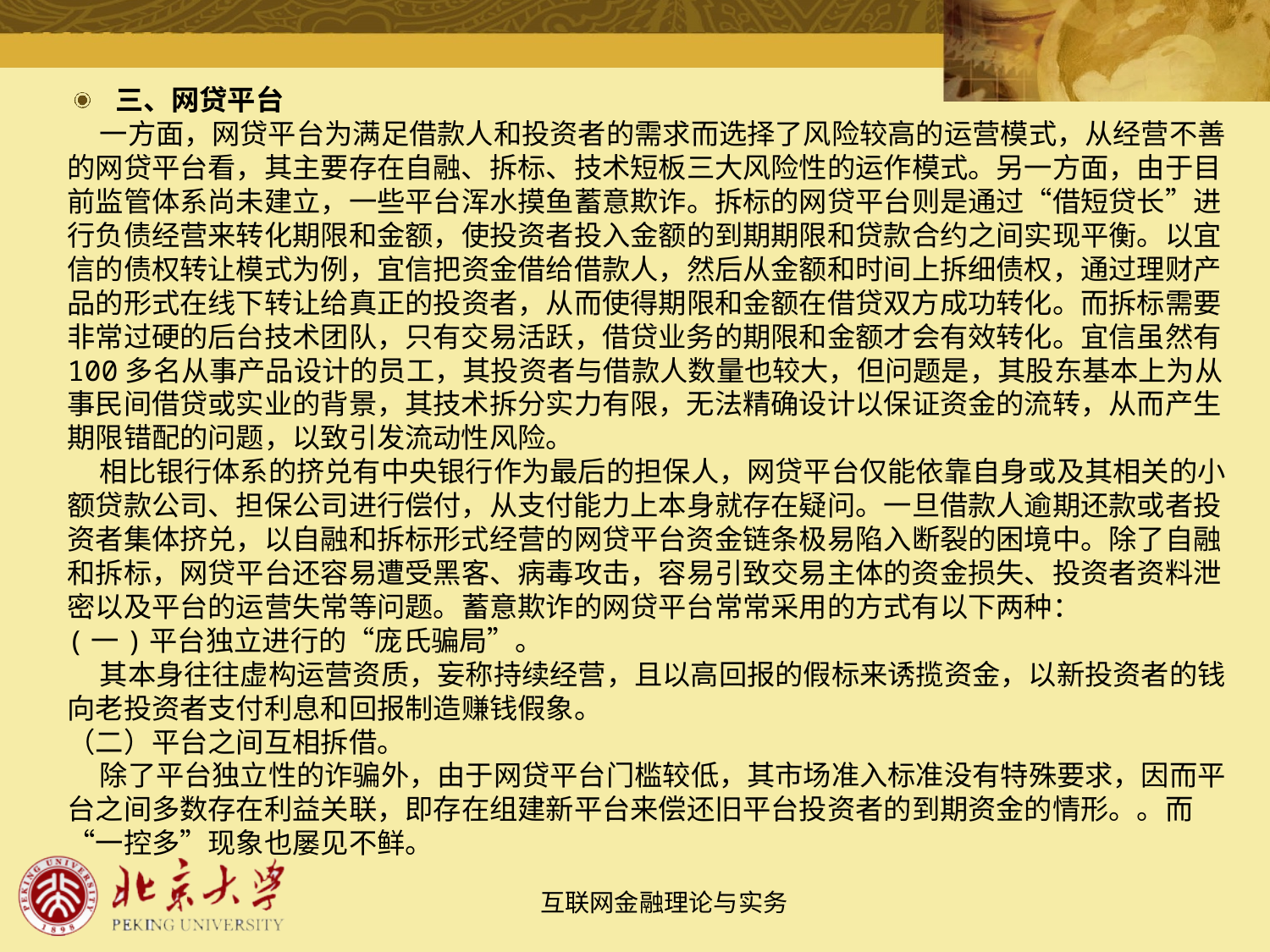

三、网贷平台
    一方面，网贷平台为满足借款人和投资者的需求而选择了风险较高的运营模式，从经营不善的网贷平台看，其主要存在自融、拆标、技术短板三大风险性的运作模式。另一方面，由于目前监管体系尚未建立，一些平台浑水摸鱼蓄意欺诈。拆标的网贷平台则是通过“借短贷长”进行负债经营来转化期限和金额，使投资者投入金额的到期期限和贷款合约之间实现平衡。以宜信的债权转让模式为例，宜信把资金借给借款人，然后从金额和时间上拆细债权，通过理财产品的形式在线下转让给真正的投资者，从而使得期限和金额在借贷双方成功转化。而拆标需要非常过硬的后台技术团队，只有交易活跃，借贷业务的期限和金额才会有效转化。宜信虽然有100多名从事产品设计的员工，其投资者与借款人数量也较大，但问题是，其股东基本上为从事民间借贷或实业的背景，其技术拆分实力有限，无法精确设计以保证资金的流转，从而产生期限错配的问题，以致引发流动性风险。
    相比银行体系的挤兑有中央银行作为最后的担保人，网贷平台仅能依靠自身或及其相关的小额贷款公司、担保公司进行偿付，从支付能力上本身就存在疑问。一旦借款人逾期还款或者投资者集体挤兑，以自融和拆标形式经营的网贷平台资金链条极易陷入断裂的困境中。除了自融和拆标，网贷平台还容易遭受黑客、病毒攻击，容易引致交易主体的资金损失、投资者资料泄密以及平台的运营失常等问题。蓄意欺诈的网贷平台常常采用的方式有以下两种：
(一)平台独立进行的“庞氏骗局”。
    其本身往往虚构运营资质，妄称持续经营，且以高回报的假标来诱揽资金，以新投资者的钱向老投资者支付利息和回报制造赚钱假象。
（二）平台之间互相拆借。
    除了平台独立性的诈骗外，由于网贷平台门槛较低，其市场准入标准没有特殊要求，因而平台之间多数存在利益关联，即存在组建新平台来偿还旧平台投资者的到期资金的情形。。而“一控多”现象也屡见不鲜。